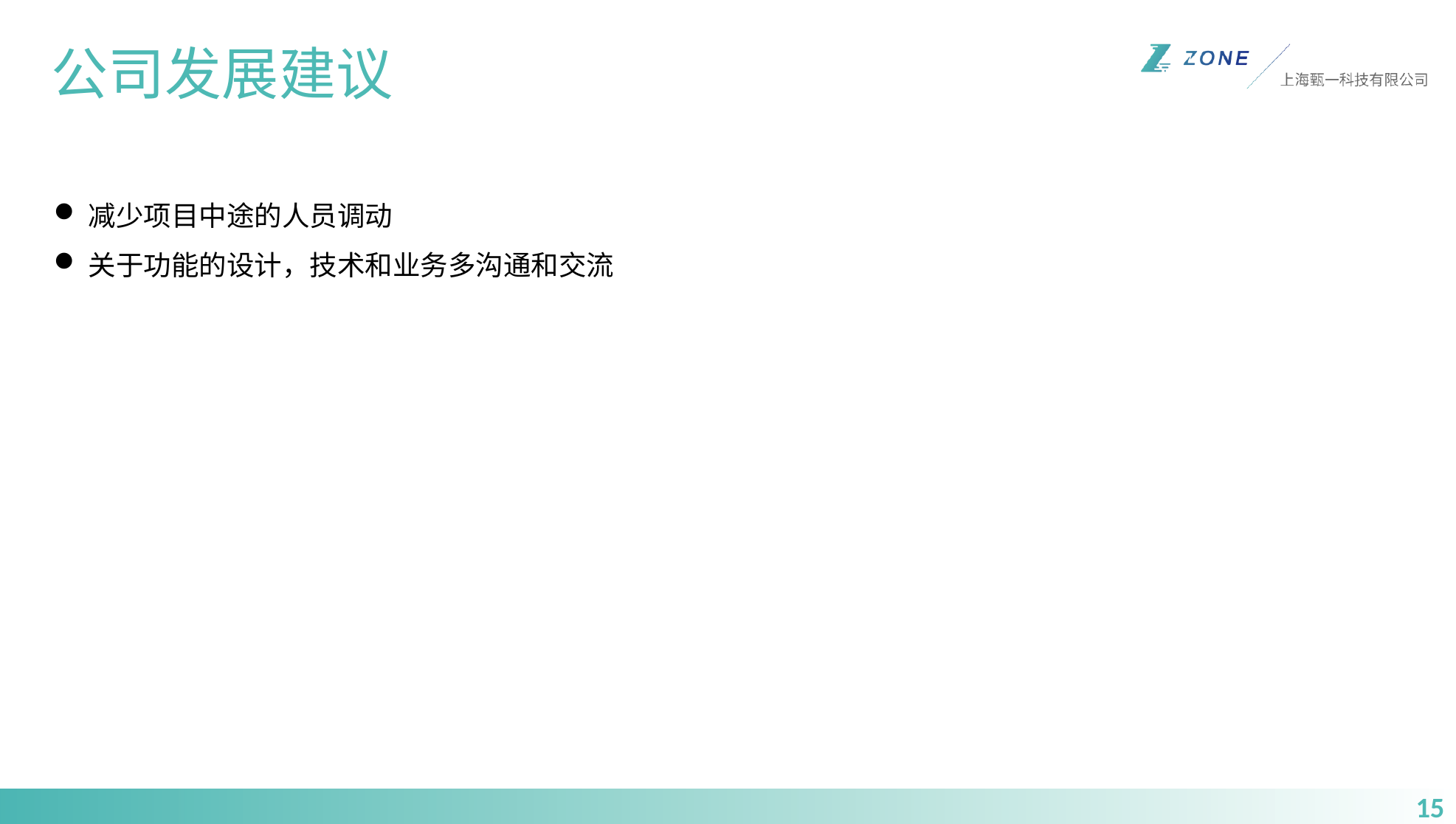

# 公司发展建议
减少项目中途的人员调动
关于功能的设计，技术和业务多沟通和交流
15